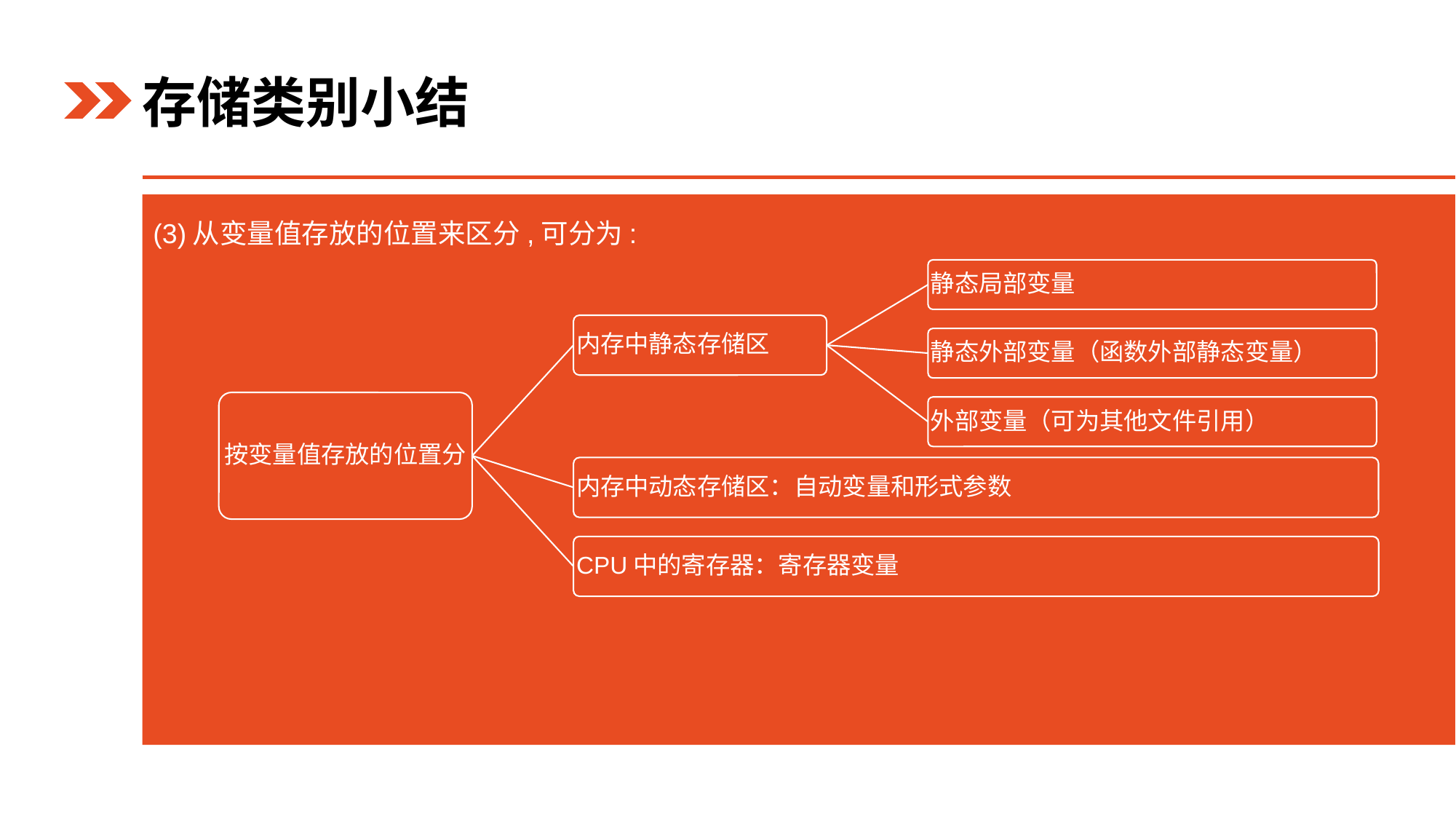

存储类别小结

按变量值存放的位置分

内存中静态存储区

静态局部变量

静态外部变量（函数外部静态变量）

外部变量（可为其他文件引用）

内存中动态存储区：自动变量和形式参数

CPU中的寄存器：寄存器变量
(3)从变量值存放的位置来区分,可分为: